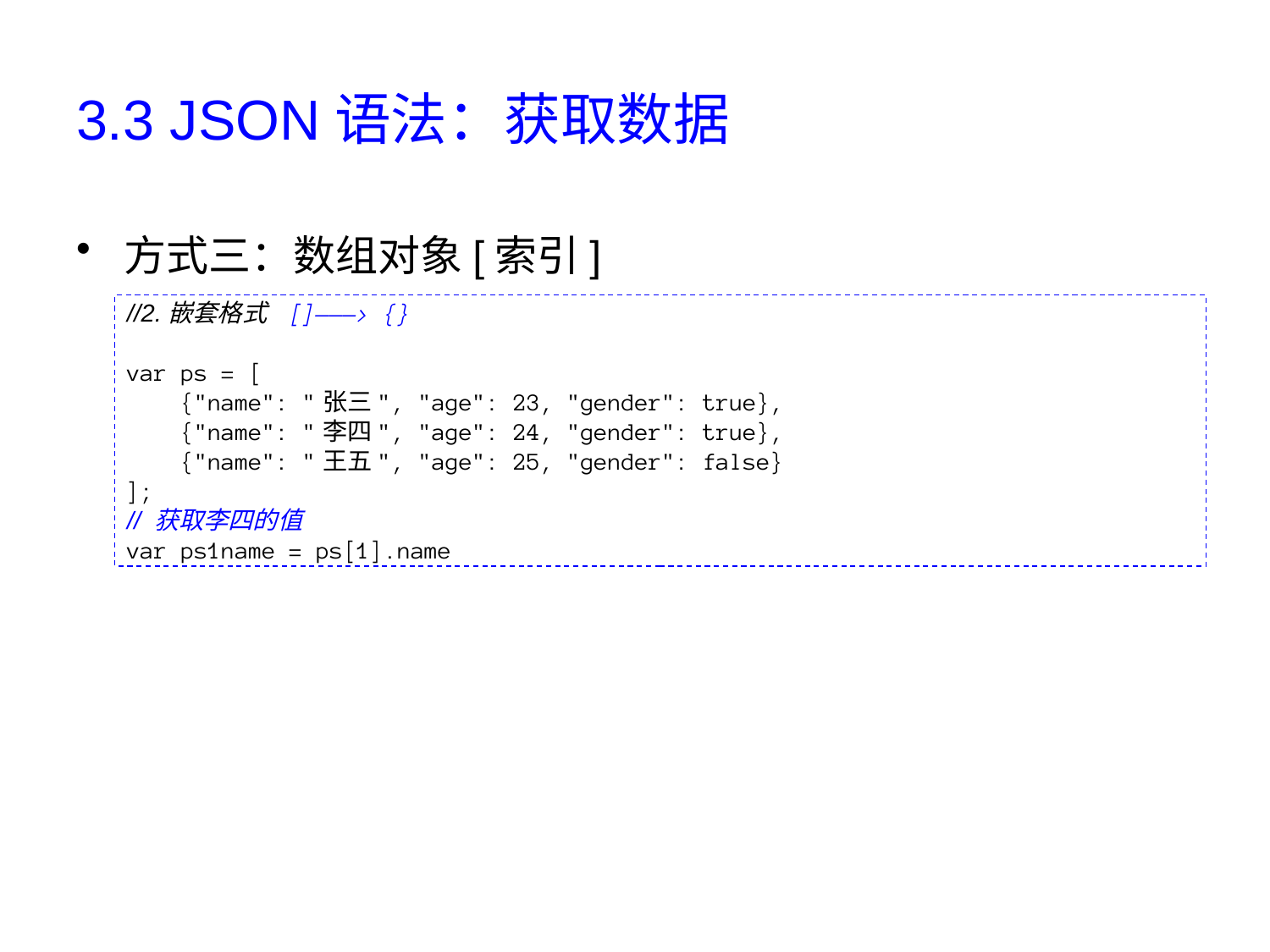

# 3.3 JSON语法：获取数据
方式三：数组对象[索引]

//2.嵌套格式   []———> {}

var ps = [
    {"name": "张三", "age": 23, "gender": true},
    {"name": "李四", "age": 24, "gender": true},
    {"name": "王五", "age": 25, "gender": false}
];
// 获取李四的值
var ps1name = ps[1].name